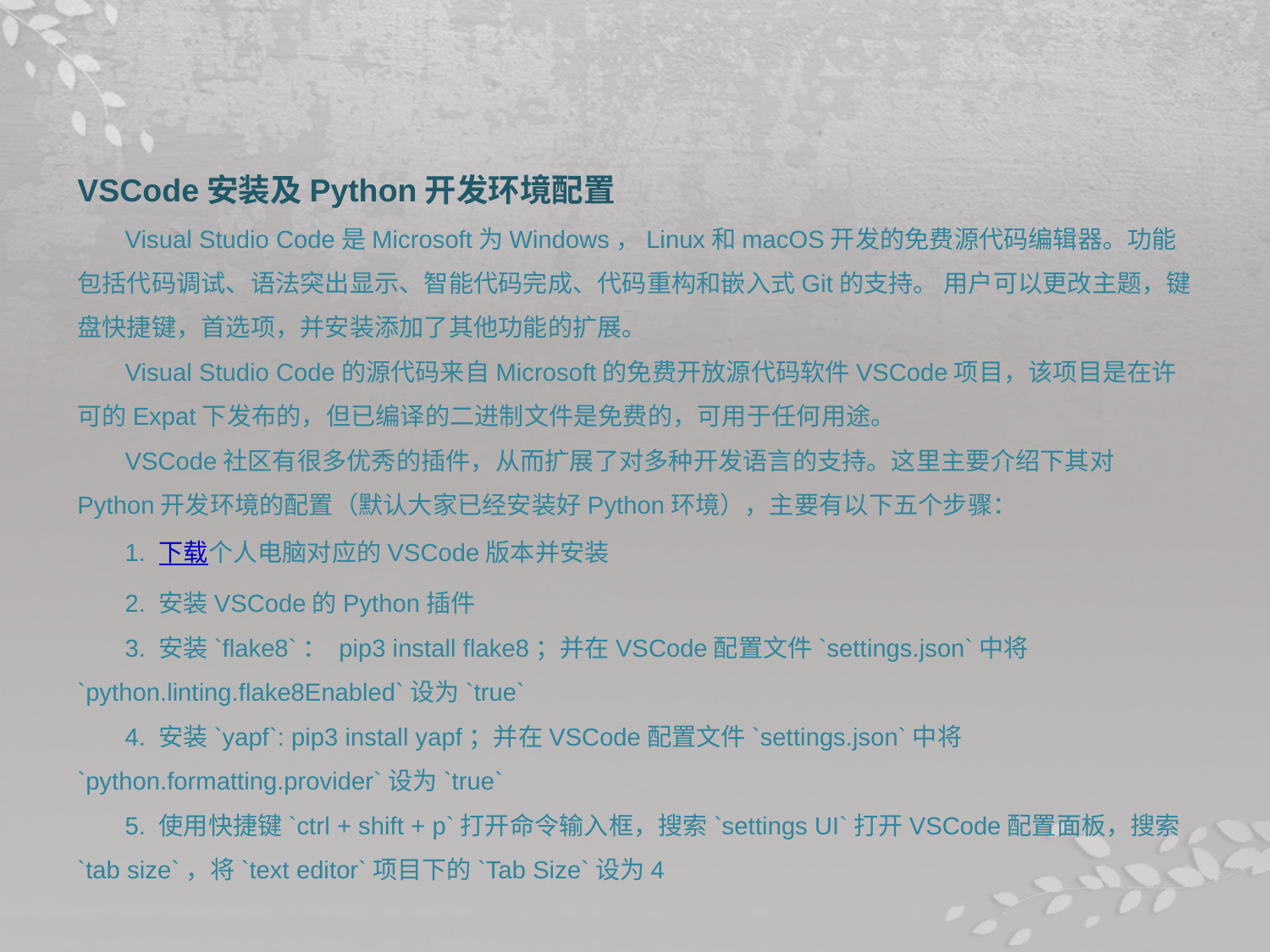

VSCode安装及Python开发环境配置
Visual Studio Code是Microsoft为Windows，Linux和macOS开发的免费源代码编辑器。功能包括代码调试、语法突出显示、智能代码完成、代码重构和嵌入式Git的支持。 用户可以更改主题，键盘快捷键，首选项，并安装添加了其他功能的扩展。
Visual Studio Code的源代码来自Microsoft的免费开放源代码软件VSCode项目，该项目是在许可的Expat下发布的，但已编译的二进制文件是免费的，可用于任何用途。
VSCode社区有很多优秀的插件，从而扩展了对多种开发语言的支持。这里主要介绍下其对Python开发环境的配置（默认大家已经安装好Python环境），主要有以下五个步骤：
1. 下载个人电脑对应的VSCode版本并安装
2. 安装VSCode的Python插件
3. 安装`flake8`： pip3 install flake8；并在VSCode配置文件`settings.json`中将`python.linting.flake8Enabled`设为`true`
4. 安装`yapf`: pip3 install yapf；并在VSCode配置文件`settings.json`中将`python.formatting.provider`设为`true`
5. 使用快捷键`ctrl + shift + p`打开命令输入框，搜索`settings UI`打开VSCode配置面板，搜索`tab size`，将`text editor`项目下的`Tab Size`设为4